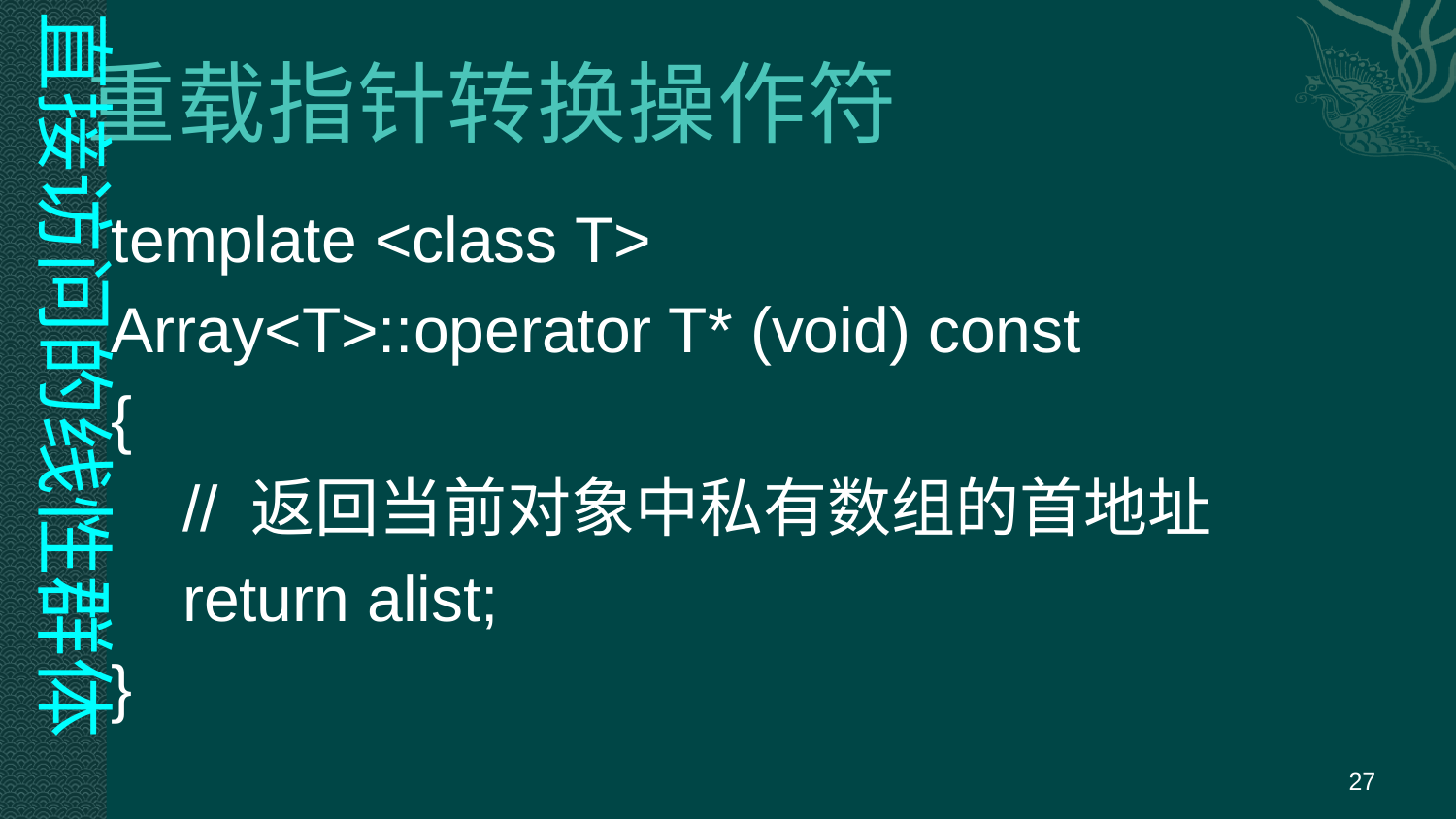

直接访问的线性群体
# 重载指针转换操作符
template <class T>
Array<T>::operator T* (void) const
{
    // 返回当前对象中私有数组的首地址
    return alist;
}
27